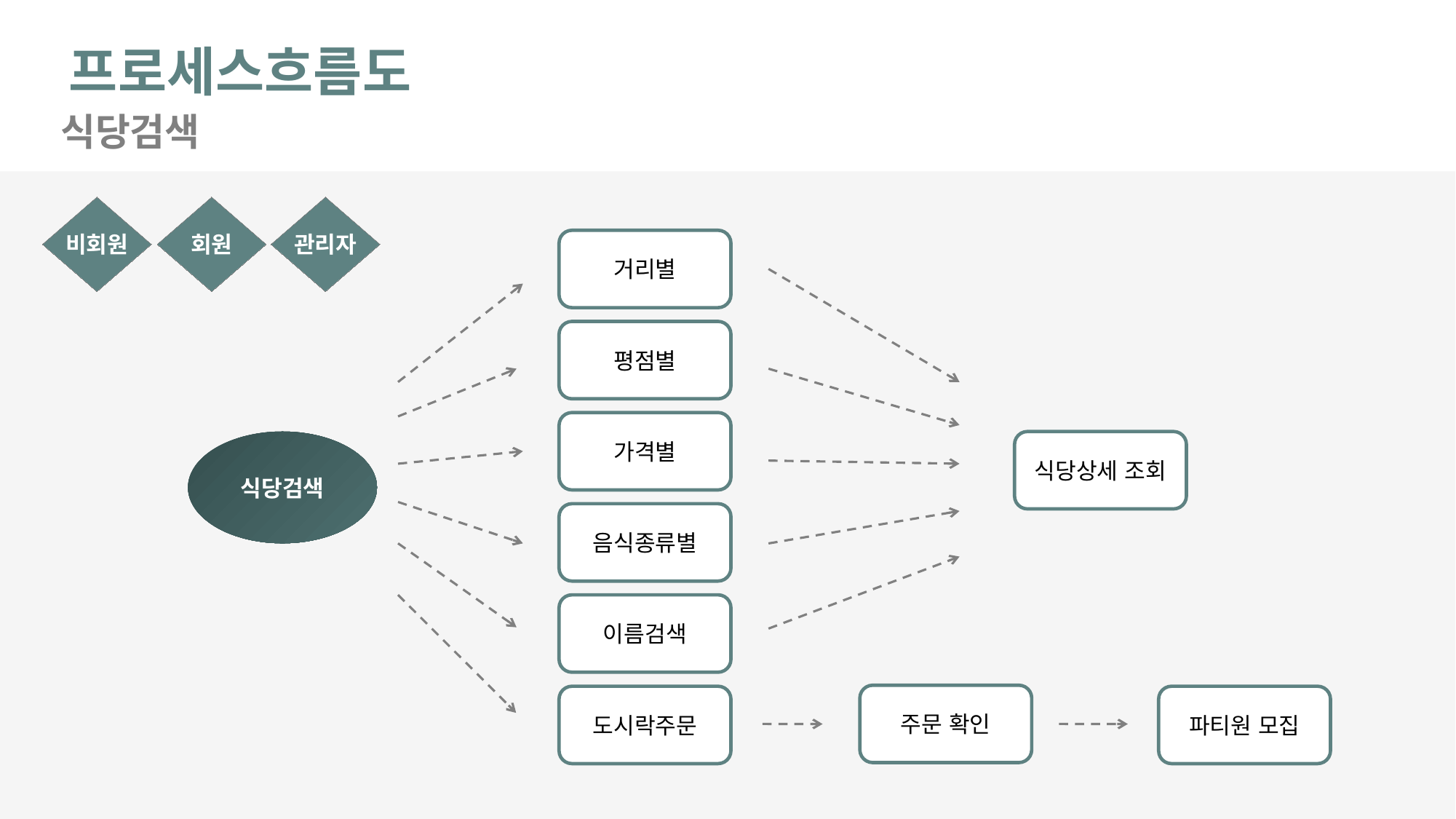

프로세스흐름도
식당검색

비회원
회원
관리자
거리별

평점별

가격별
식당검색
식당상세 조회

음식종류별

이름검색
주문 확인
도시락주문
파티원 모집